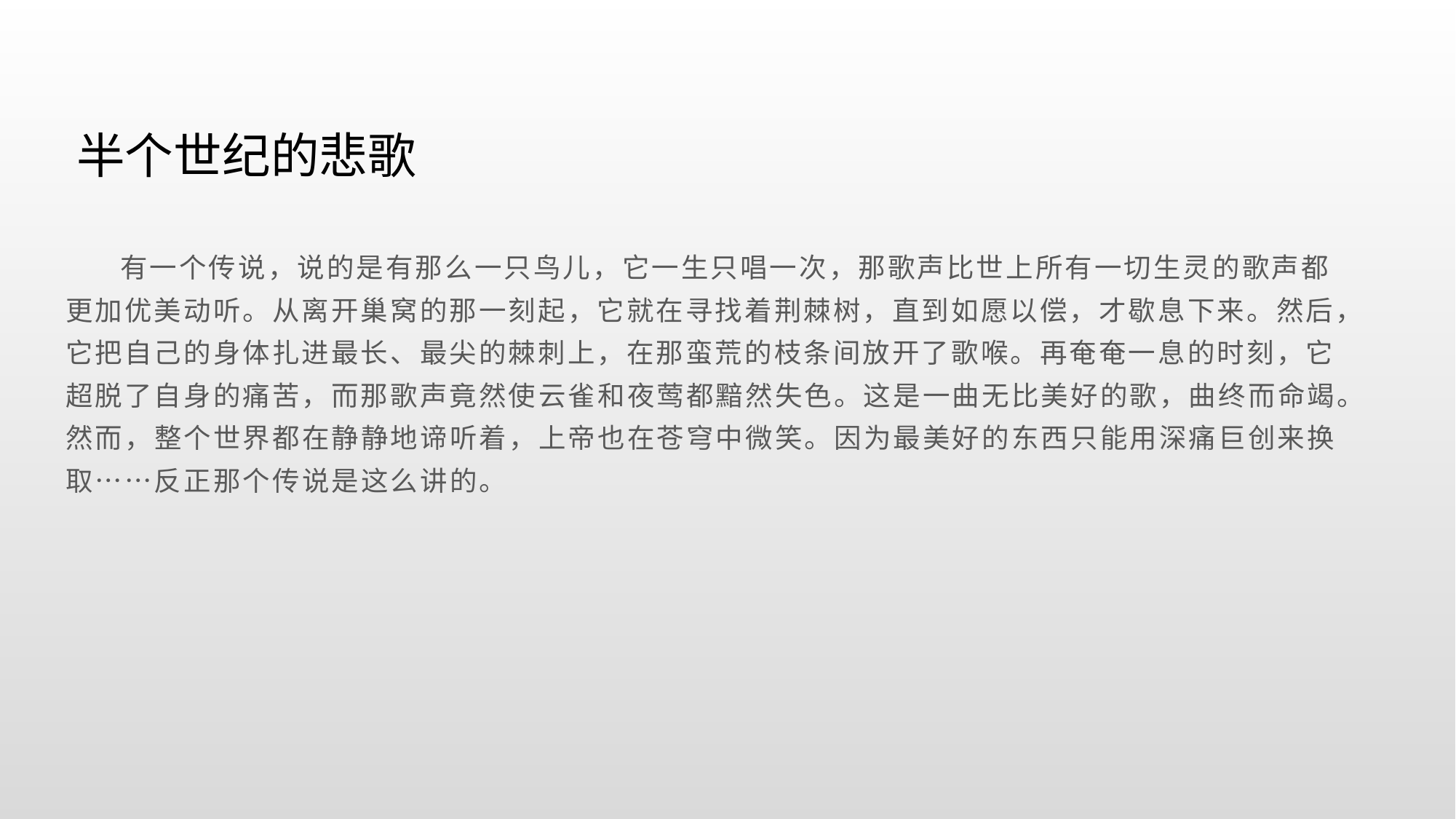

半个世纪的悲歌
有一个传说，说的是有那么一只鸟儿，它一生只唱一次，那歌声比世上所有一切生灵的歌声都更加优美动听。从离开巢窝的那一刻起，它就在寻找着荆棘树，直到如愿以偿，才歇息下来。然后，它把自己的身体扎进最长、最尖的棘刺上，在那蛮荒的枝条间放开了歌喉。再奄奄一息的时刻，它超脱了自身的痛苦，而那歌声竟然使云雀和夜莺都黯然失色。这是一曲无比美好的歌，曲终而命竭。然而，整个世界都在静静地谛听着，上帝也在苍穹中微笑。因为最美好的东西只能用深痛巨创来换取……反正那个传说是这么讲的。